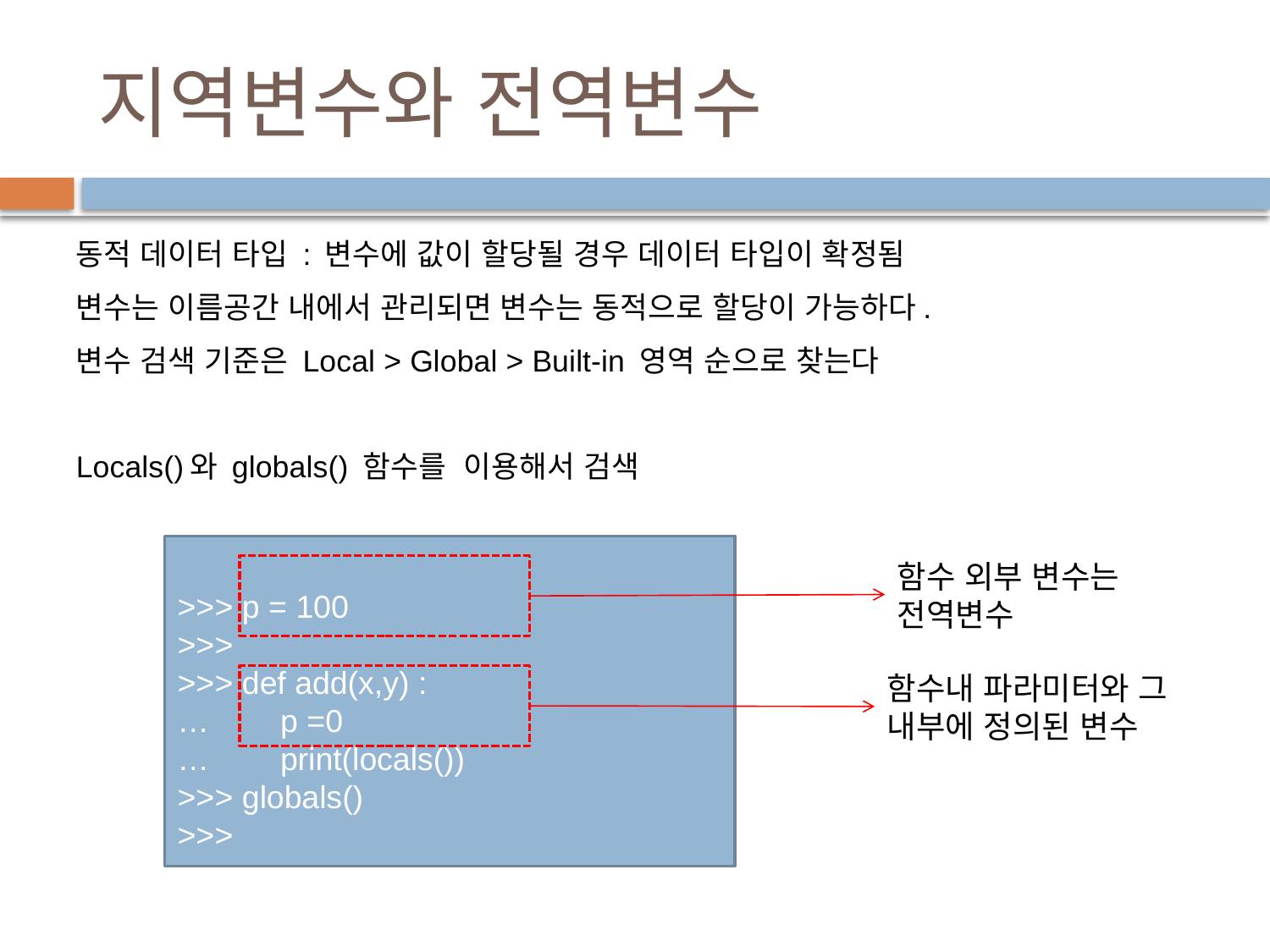

# 지역변수와 전역변수
동적 데이터 타입 : 변수에 값이 할당될 경우 데이터 타입이 확정됨
변수는 이름공간 내에서 관리되면 변수는 동적으로 할당이 가능하다.
변수 검색 기준은 Local > Global > Built-in 영역 순으로 찾는다

Locals()와 globals() 함수를  이용해서 검색

>>> p = 100
>>>
>>> def add(x,y) :
…        p =0
…        print(locals())
>>> globals()
>>>
함수 외부 변수는 전역변수

함수내 파라미터와 그 내부에 정의된 변수